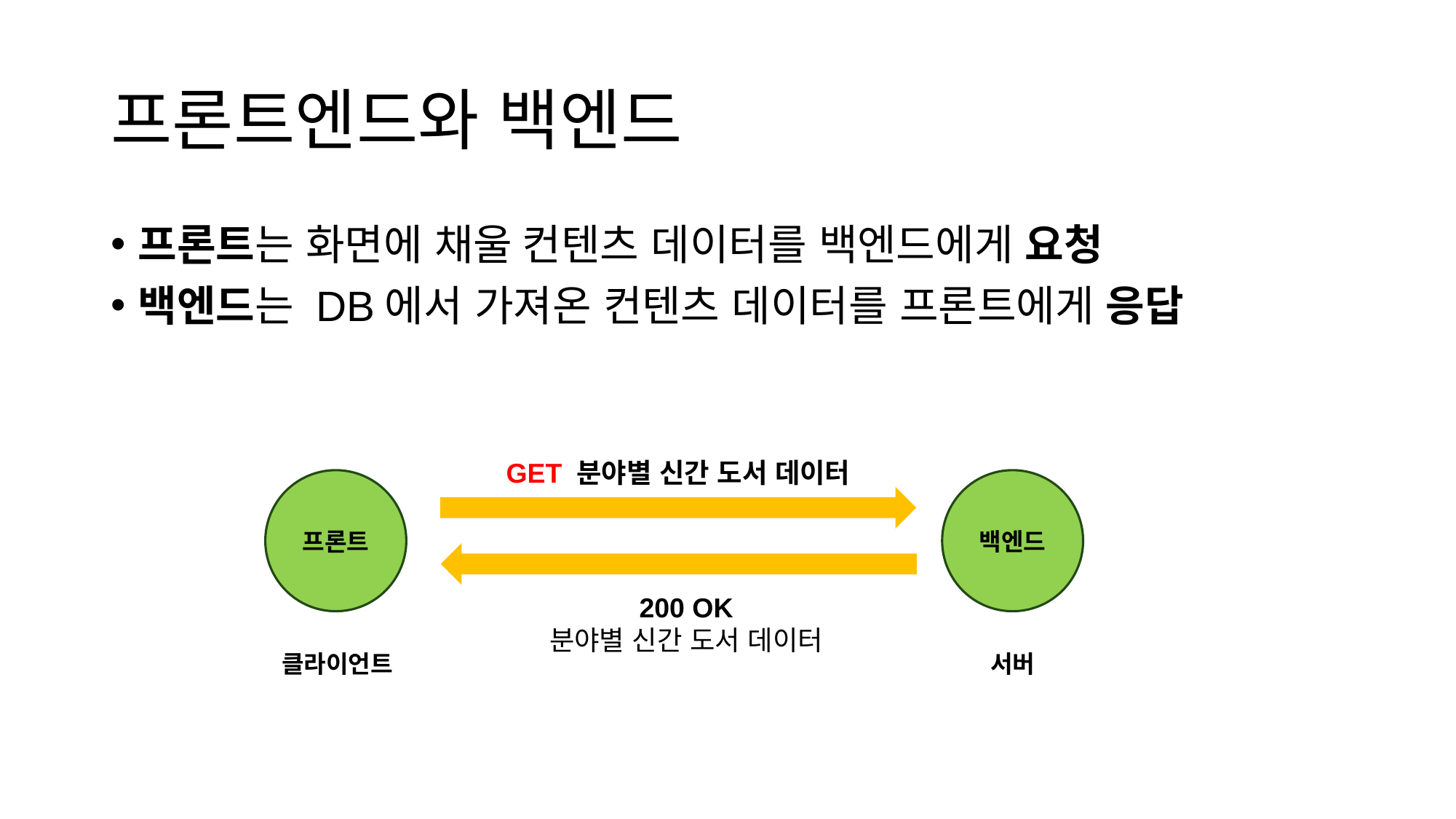

# 프론트엔드와 백엔드
프론트는 화면에 채울 컨텐츠 데이터를 백엔드에게 요청
백엔드는 DB에서 가져온 컨텐츠 데이터를 프론트에게 응답
GET 분야별 신간 도서 데이터
프론트
백엔드

200 OK
분야별 신간 도서 데이터
클라이언트
서버